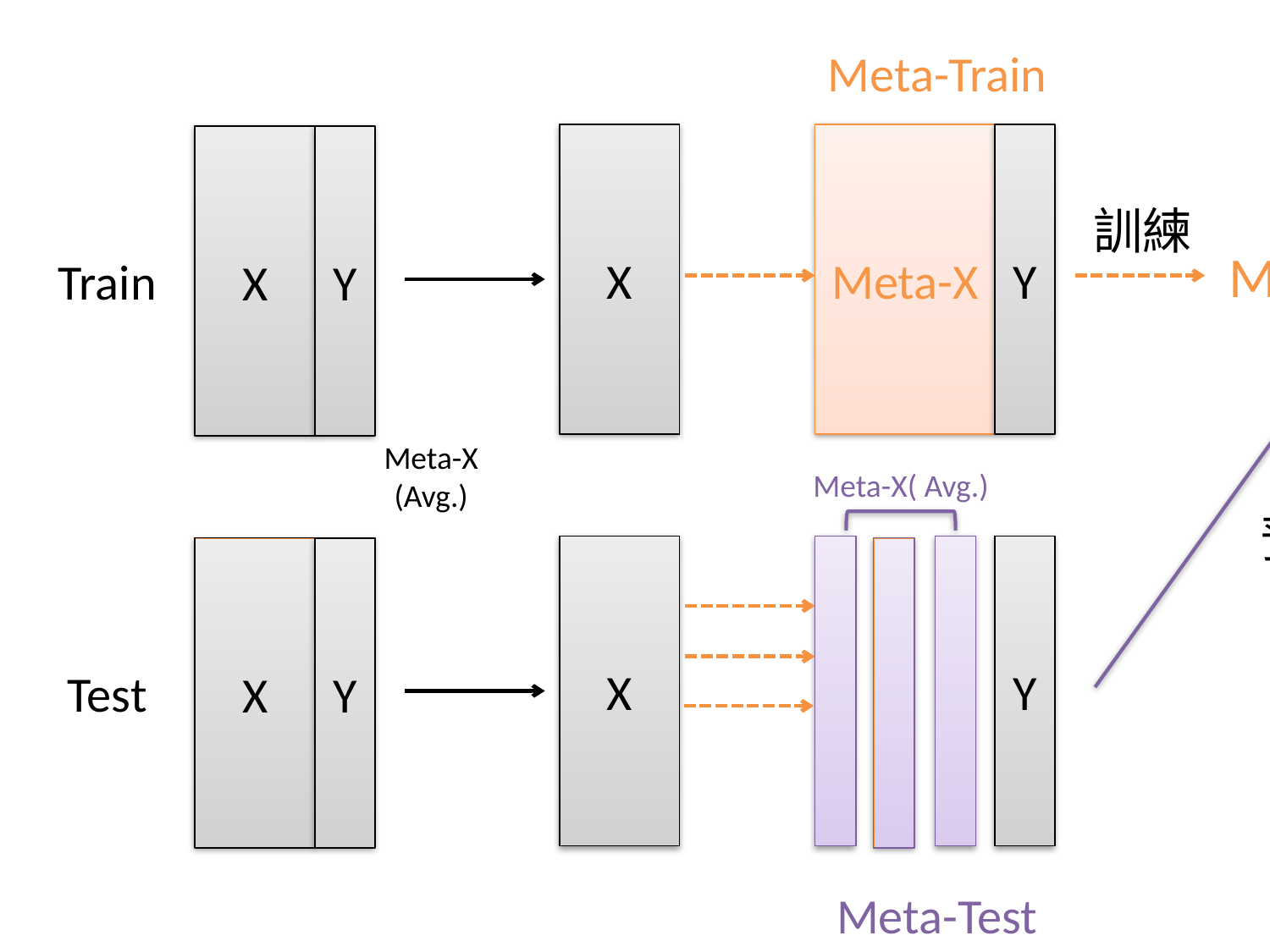

Meta-Train
X
Meta-X
Y
X
Y
訓練
Meta-Model
Train
Meta-X
(Avg.)
Meta-X( Avg.)

預測
X

Y
X
Y

Test
Meta-Test